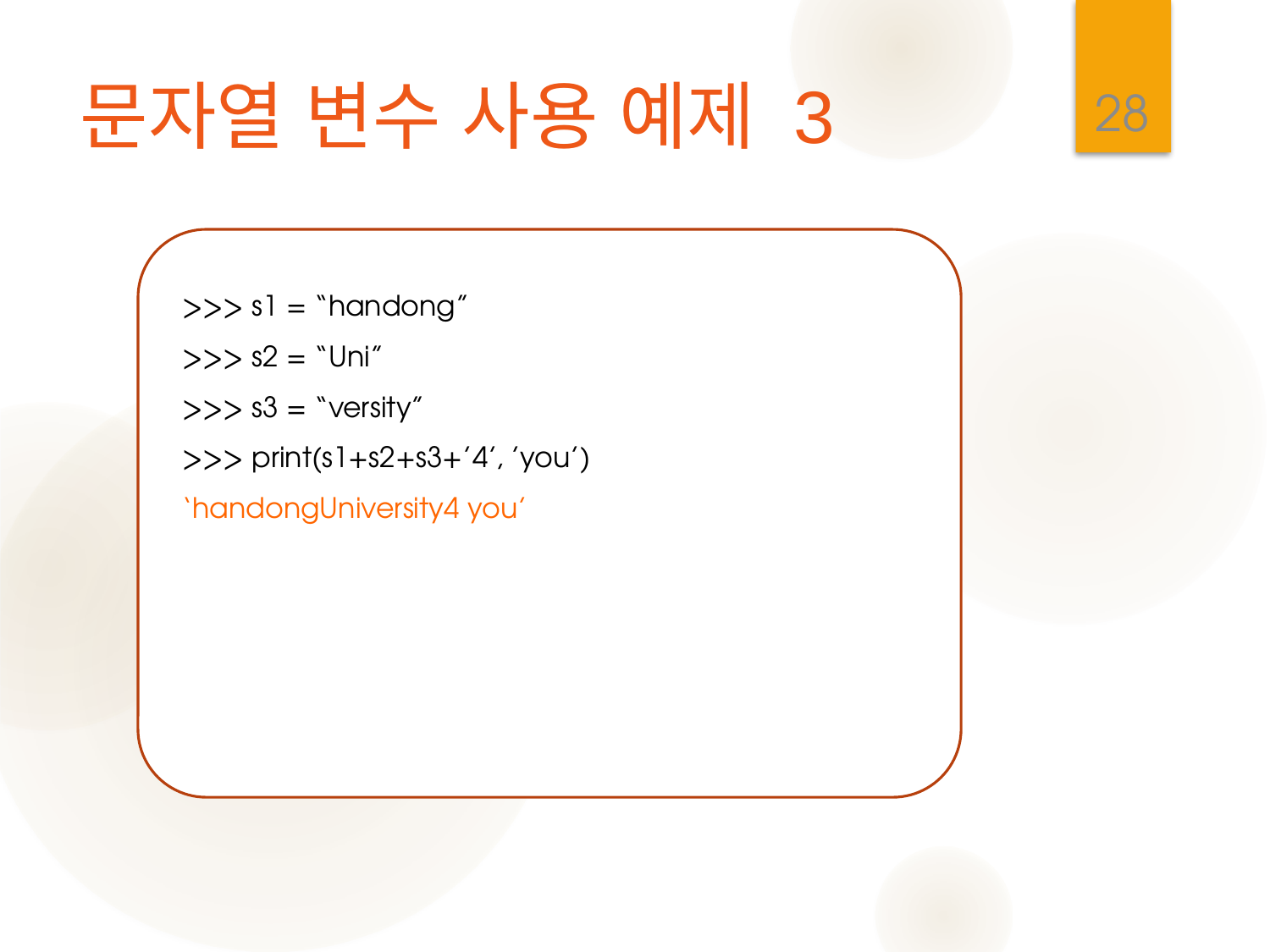

28
# 문자열 변수 사용 예제 3

>>> s1 = “handong”
>>> s2 = “Uni”
>>> s3 = “versity”
>>> print(s1+s2+s3+’4’, ’you’)
‘handongUniversity4 you’